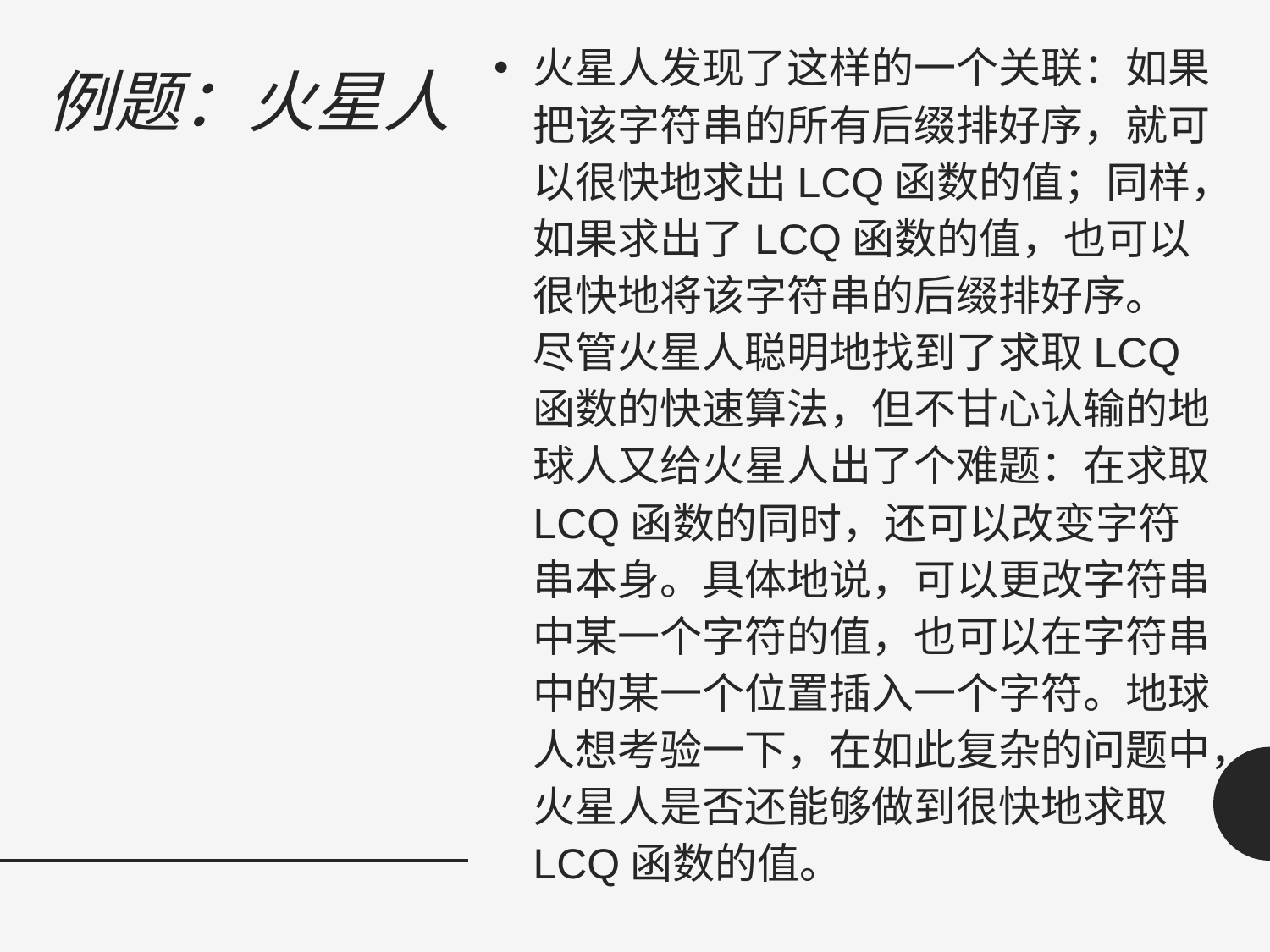

火星人发现了这样的一个关联：如果把该字符串的所有后缀排好序，就可以很快地求出LCQ函数的值；同样，如果求出了LCQ函数的值，也可以很快地将该字符串的后缀排好序。 尽管火星人聪明地找到了求取LCQ函数的快速算法，但不甘心认输的地球人又给火星人出了个难题：在求取LCQ函数的同时，还可以改变字符串本身。具体地说，可以更改字符串中某一个字符的值，也可以在字符串中的某一个位置插入一个字符。地球人想考验一下，在如此复杂的问题中，火星人是否还能够做到很快地求取LCQ函数的值。
# 例题：火星人